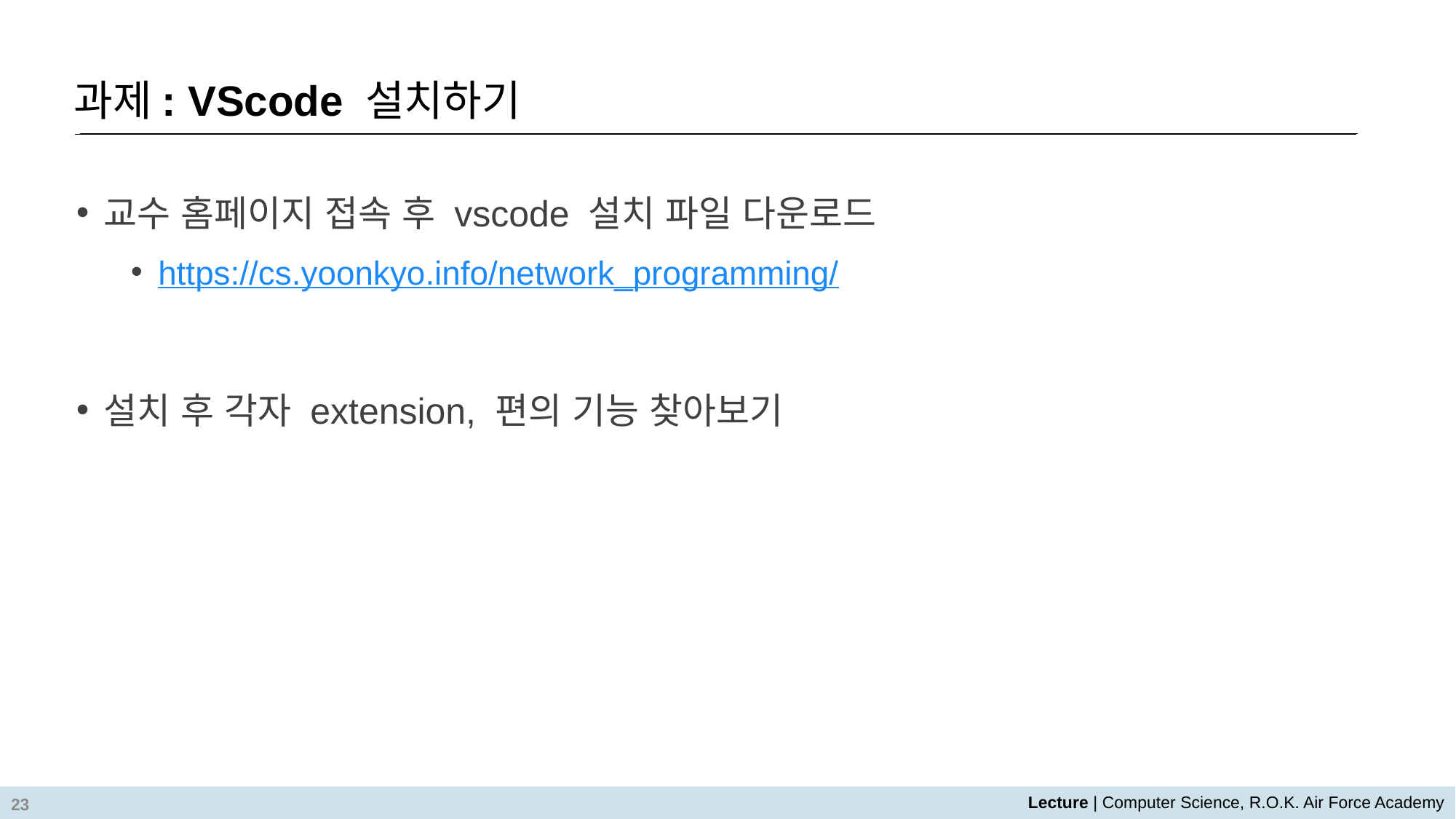

과제: VScode 설치하기
교수 홈페이지 접속 후 vscode 설치 파일 다운로드
https://cs.yoonkyo.info/network_programming/

설치 후 각자 extension, 편의 기능 찾아보기

23